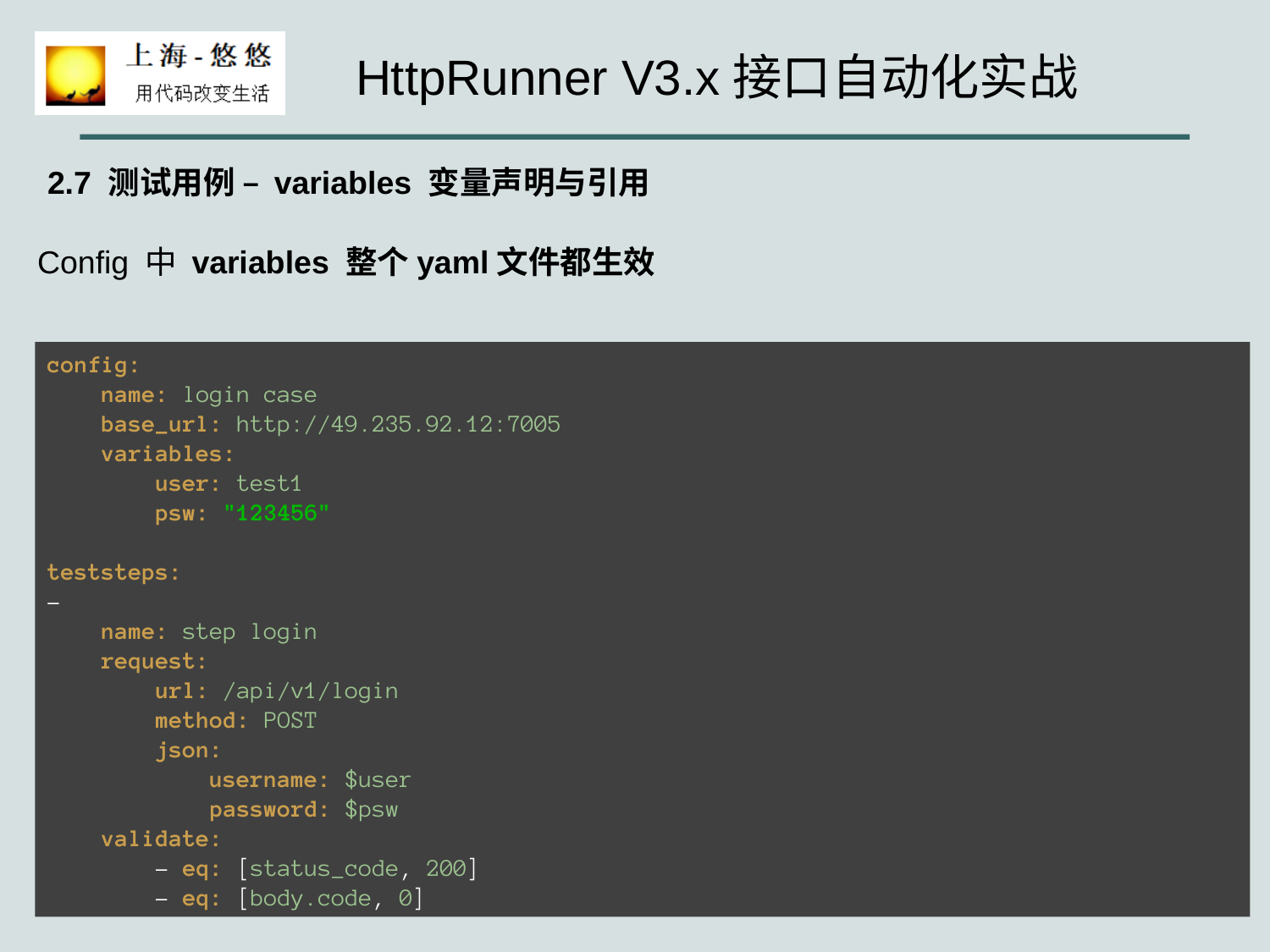

2.7 测试用例 – variables 变量声明与引用
Config 中 variables 整个yaml文件都生效
config:
    name: login case
    base_url: http://49.235.92.12:7005
    variables:
        user: test1
        psw: "123456"
teststeps:
-
    name: step login
    request:
        url: /api/v1/login
        method: POST
        json:
            username: $user
            password: $psw
    validate:
        - eq: [status_code, 200]
        - eq: [body.code, 0]